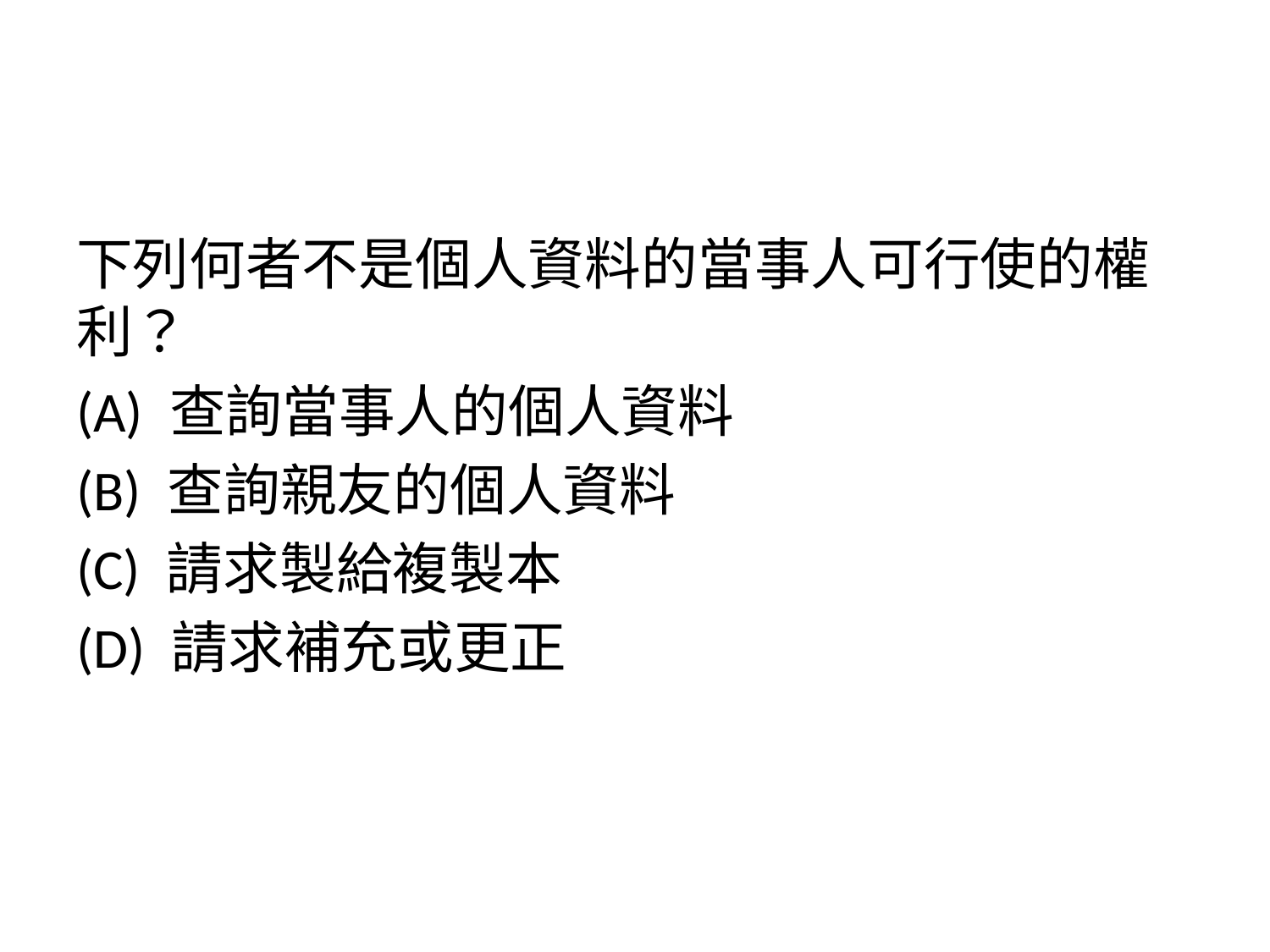

下列何者不是個人資料的當事人可行使的權利？
(A) 查詢當事人的個人資料
(B) 查詢親友的個人資料
(C) 請求製給複製本
(D) 請求補充或更正